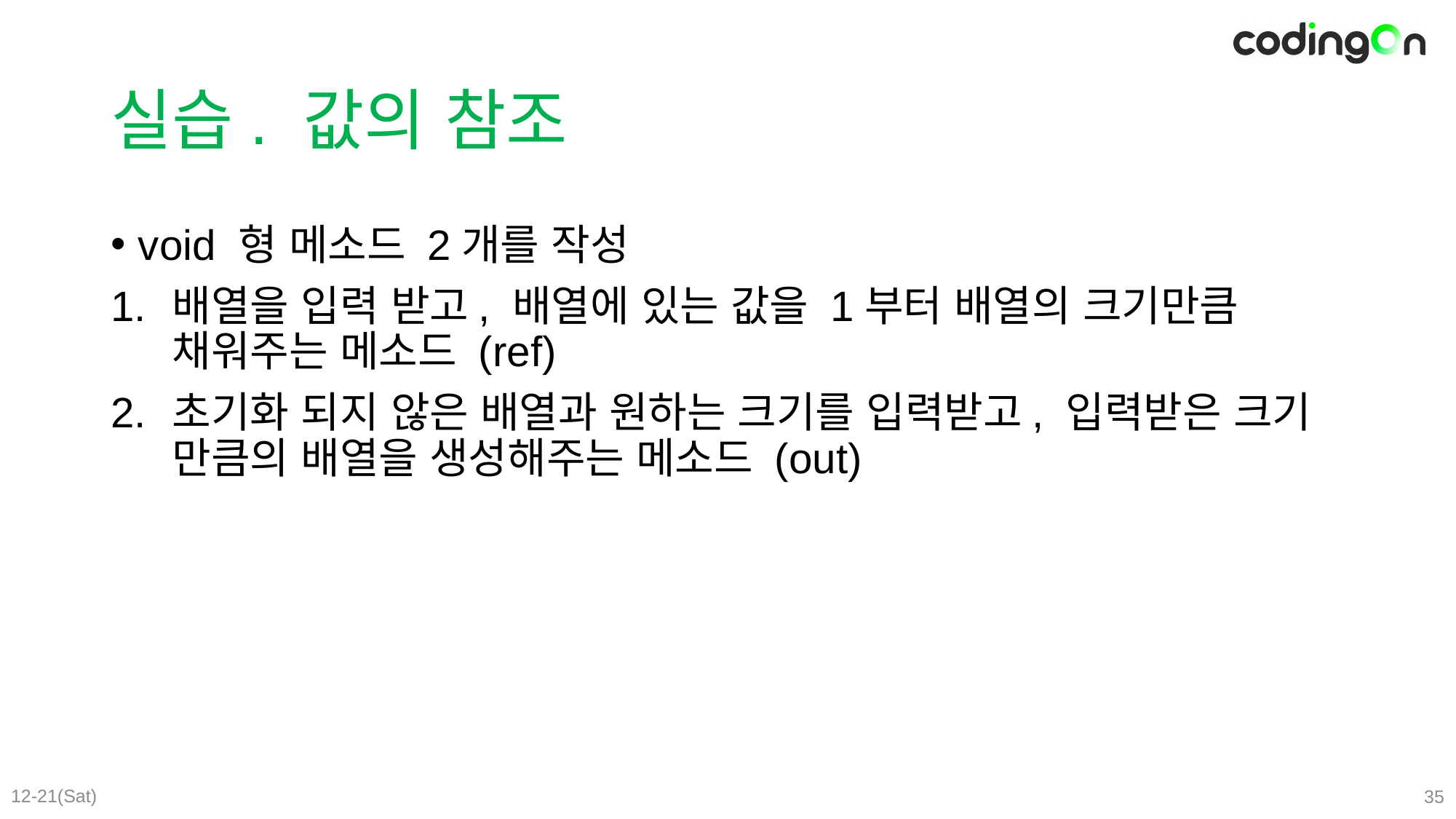

# 실습. 값의 참조
void 형 메소드 2개를 작성
배열을 입력 받고, 배열에 있는 값을 1부터 배열의 크기만큼 채워주는 메소드 (ref)
초기화 되지 않은 배열과 원하는 크기를 입력받고, 입력받은 크기 만큼의 배열을 생성해주는 메소드 (out)
12-21(Sat)
35